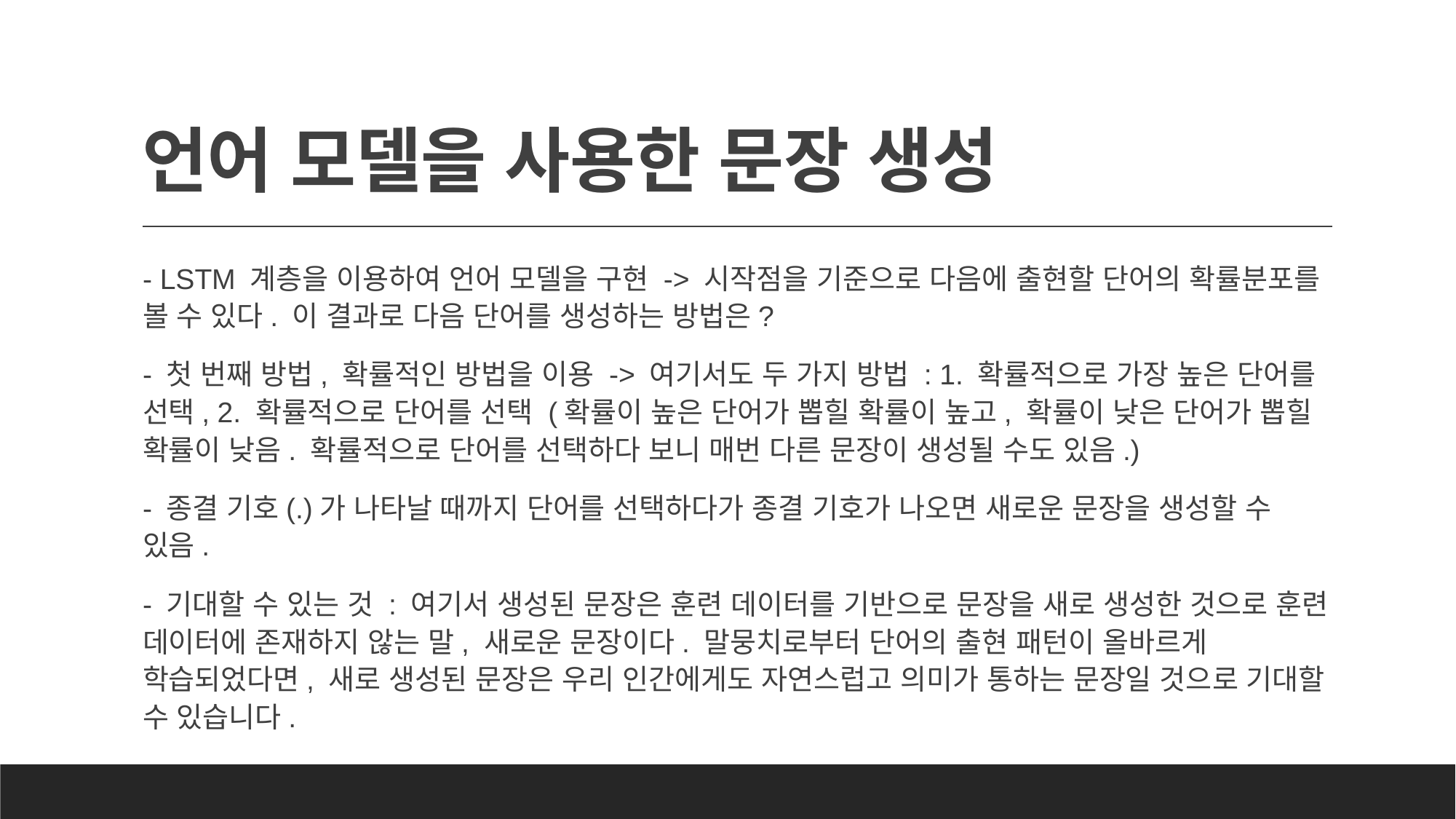

# 언어 모델을 사용한 문장 생성
- LSTM 계층을 이용하여 언어 모델을 구현 -> 시작점을 기준으로 다음에 출현할 단어의 확률분포를 볼 수 있다. 이 결과로 다음 단어를 생성하는 방법은?
- 첫 번째 방법, 확률적인 방법을 이용 -> 여기서도 두 가지 방법 : 1. 확률적으로 가장 높은 단어를 선택, 2. 확률적으로 단어를 선택 (확률이 높은 단어가 뽑힐 확률이 높고, 확률이 낮은 단어가 뽑힐 확률이 낮음. 확률적으로 단어를 선택하다 보니 매번 다른 문장이 생성될 수도 있음.)
- 종결 기호(.)가 나타날 때까지 단어를 선택하다가 종결 기호가 나오면 새로운 문장을 생성할 수 있음.
- 기대할 수 있는 것 : 여기서 생성된 문장은 훈련 데이터를 기반으로 문장을 새로 생성한 것으로 훈련 데이터에 존재하지 않는 말, 새로운 문장이다. 말뭉치로부터 단어의 출현 패턴이 올바르게 학습되었다면, 새로 생성된 문장은 우리 인간에게도 자연스럽고 의미가 통하는 문장일 것으로 기대할 수 있습니다.